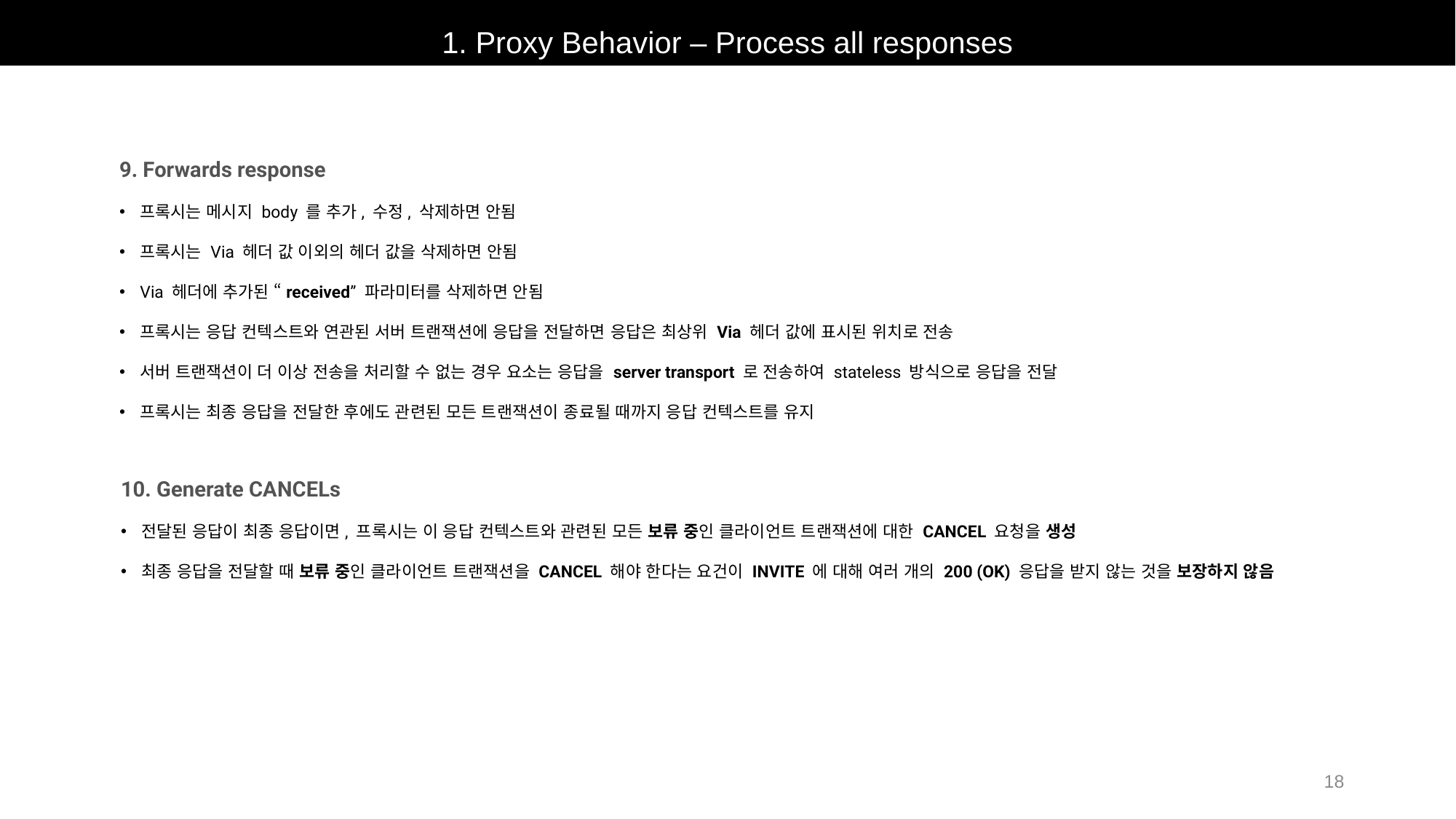

# 1. Proxy Behavior – Process all responses
9. Forwards response
프록시는 메시지 body 를 추가, 수정, 삭제하면 안됨
프록시는 Via 헤더 값 이외의 헤더 값을 삭제하면 안됨
Via 헤더에 추가된 “received” 파라미터를 삭제하면 안됨
프록시는 응답 컨텍스트와 연관된 서버 트랜잭션에 응답을 전달하면 응답은 최상위 Via 헤더 값에 표시된 위치로 전송
서버 트랜잭션이 더 이상 전송을 처리할 수 없는 경우 요소는 응답을 server transport 로 전송하여 stateless 방식으로 응답을 전달
프록시는 최종 응답을 전달한 후에도 관련된 모든 트랜잭션이 종료될 때까지 응답 컨텍스트를 유지
10. Generate CANCELs
전달된 응답이 최종 응답이면, 프록시는 이 응답 컨텍스트와 관련된 모든 보류 중인 클라이언트 트랜잭션에 대한 CANCEL 요청을 생성
최종 응답을 전달할 때 보류 중인 클라이언트 트랜잭션을 CANCEL 해야 한다는 요건이 INVITE 에 대해 여러 개의 200 (OK) 응답을 받지 않는 것을 보장하지 않음
18